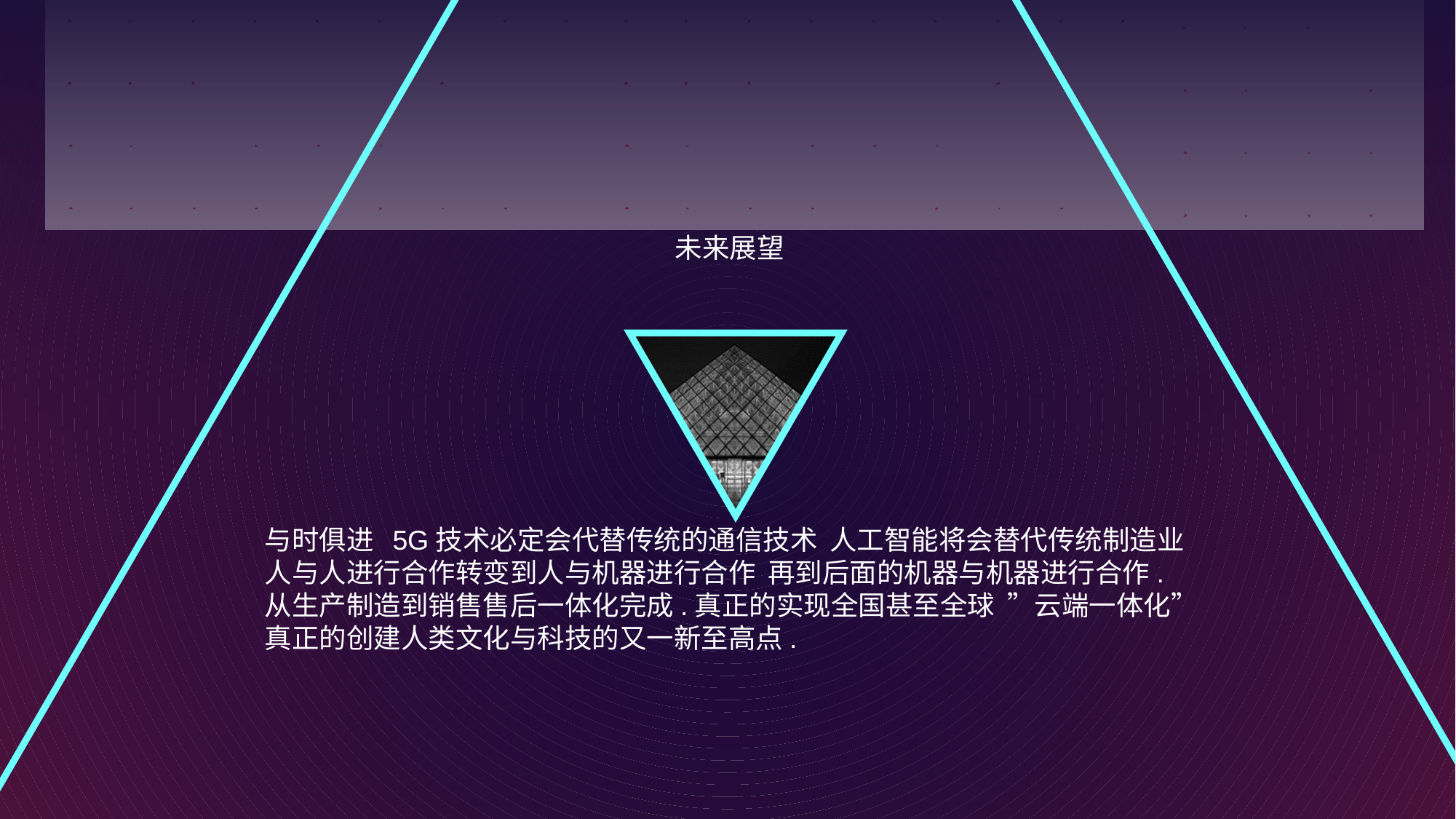

未来展望
与时俱进  5G技术必定会代替传统的通信技术  人工智能将会替代传统制造业
人与人进行合作转变到人与机器进行合作  再到后面的机器与机器进行合作.
从生产制造到销售售后一体化完成.真正的实现全国甚至全球  ”云端一体化”
真正的创建人类文化与科技的又一新至高点.